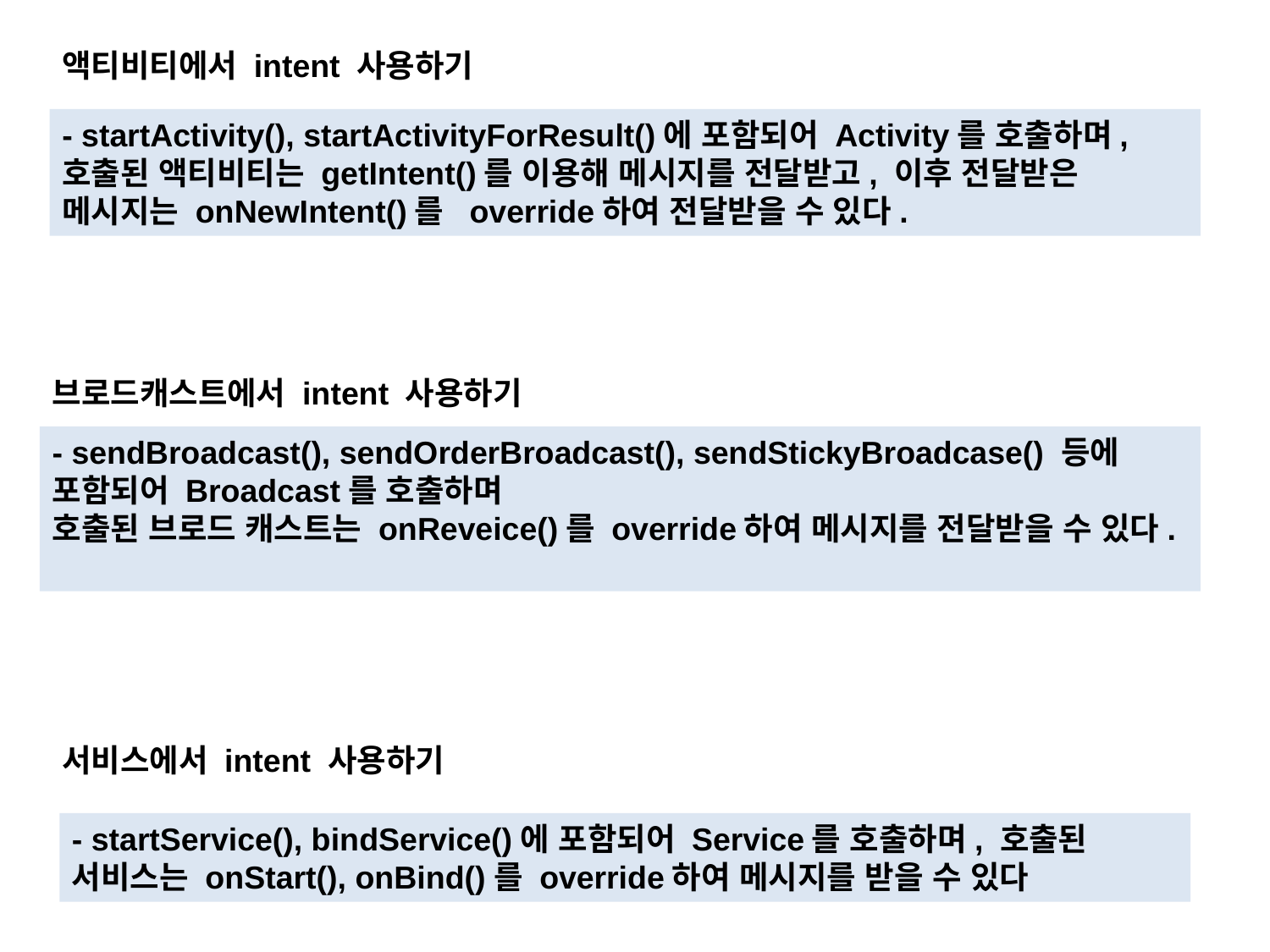

액티비티에서 intent 사용하기
- startActivity(), startActivityForResult()에 포함되어 Activity를 호출하며, 호출된 액티비티는 getIntent()를 이용해 메시지를 전달받고, 이후 전달받은 메시지는 onNewIntent()를  override하여 전달받을 수 있다.
브로드캐스트에서 intent 사용하기
- sendBroadcast(), sendOrderBroadcast(), sendStickyBroadcase() 등에 포함되어 Broadcast를 호출하며
호출된 브로드 캐스트는 onReveice()를 override하여 메시지를 전달받을 수 있다.

서비스에서 intent 사용하기
- startService(), bindService()에 포함되어 Service를 호출하며, 호출된 서비스는 onStart(), onBind()를 override하여 메시지를 받을 수 있다